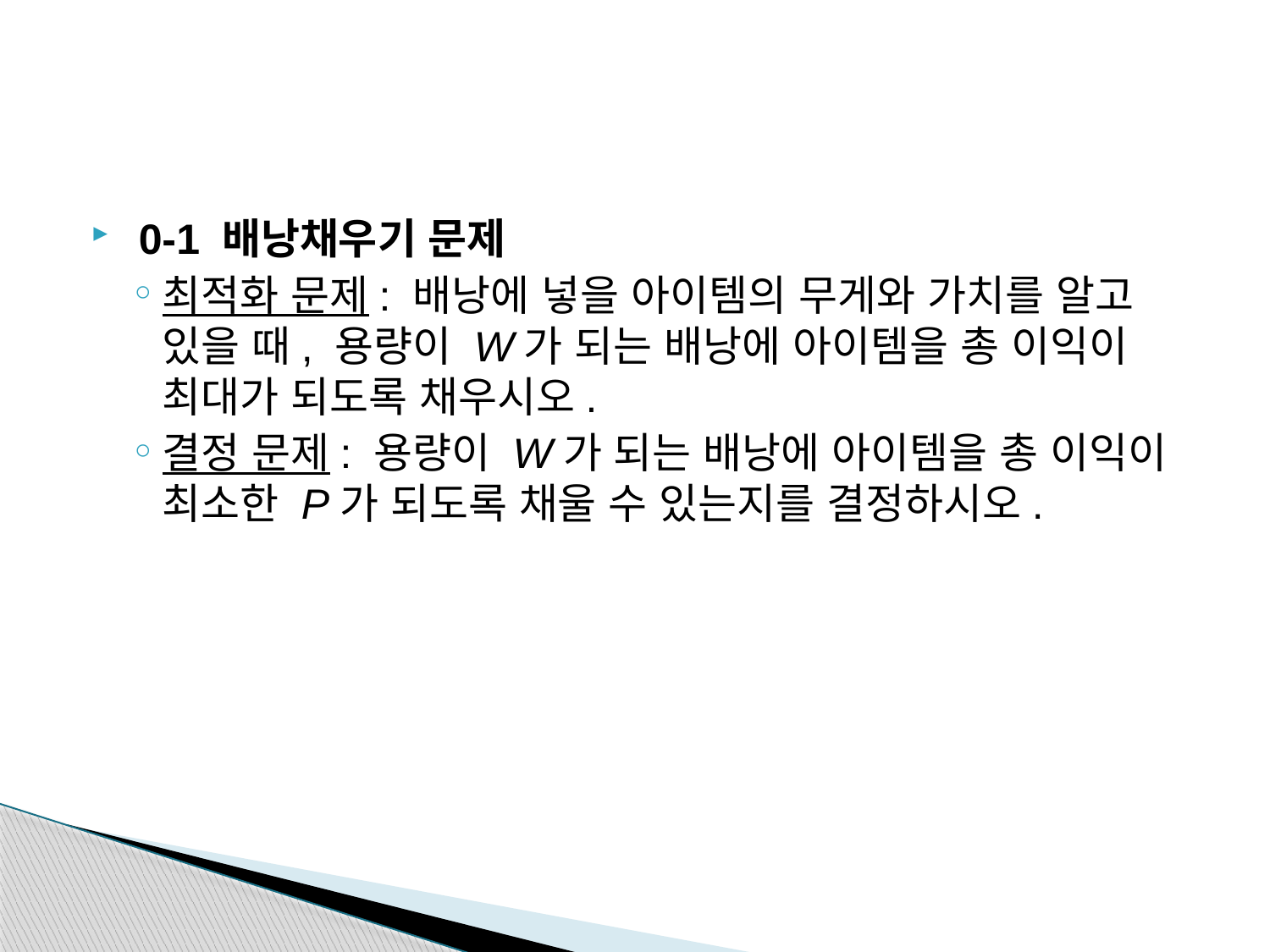

#
 0-1 배낭채우기 문제
최적화 문제: 배낭에 넣을 아이템의 무게와 가치를 알고 있을 때, 용량이 W가 되는 배낭에 아이템을 총 이익이 최대가 되도록 채우시오.
결정 문제: 용량이 W가 되는 배낭에 아이템을 총 이익이 최소한 P가 되도록 채울 수 있는지를 결정하시오.